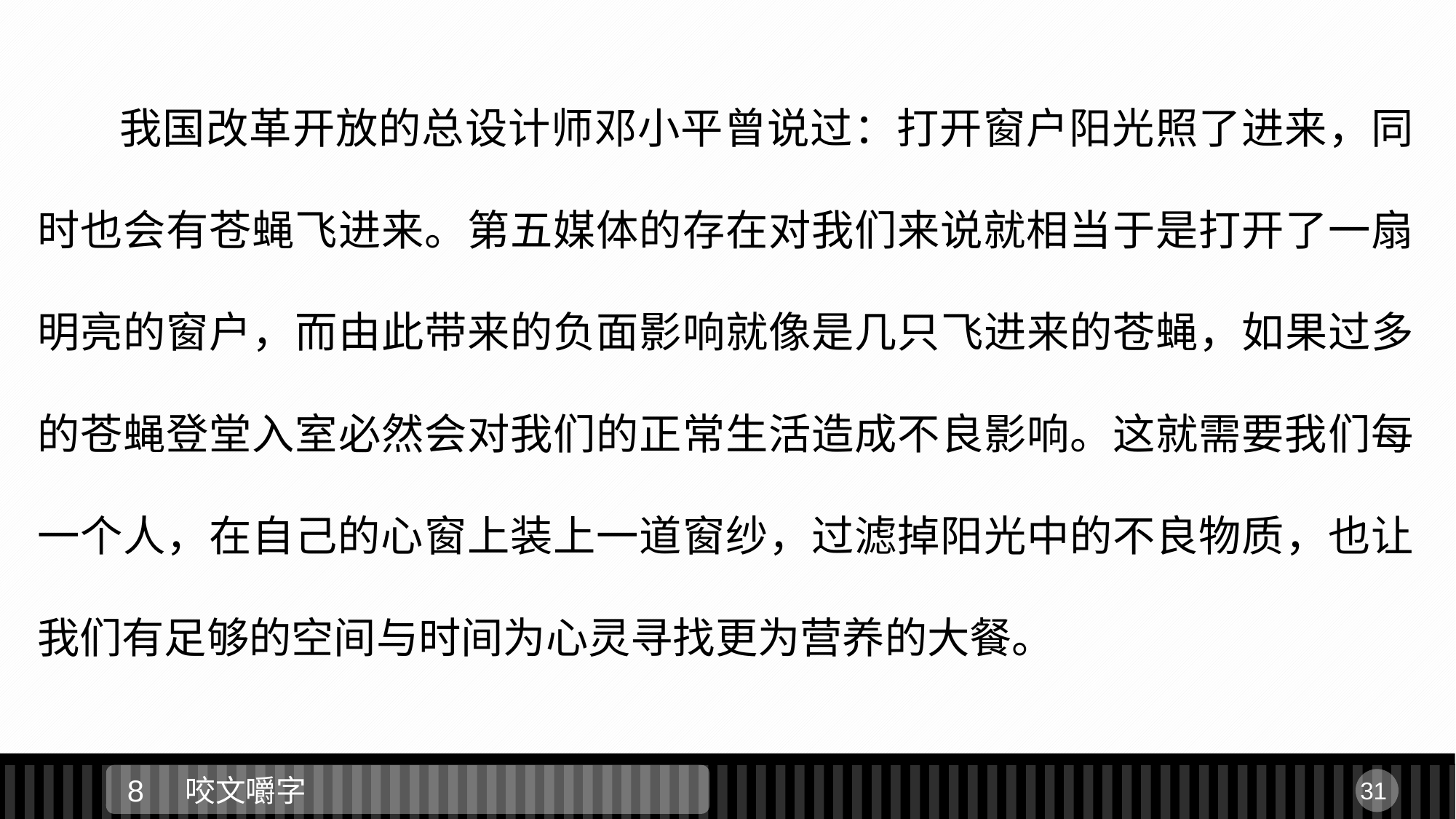

我国改革开放的总设计师邓小平曾说过：打开窗户阳光照了进来，同时也会有苍蝇飞进来。第五媒体的存在对我们来说就相当于是打开了一扇明亮的窗户，而由此带来的负面影响就像是几只飞进来的苍蝇，如果过多的苍蝇登堂入室必然会对我们的正常生活造成不良影响。这就需要我们每一个人，在自己的心窗上装上一道窗纱，过滤掉阳光中的不良物质，也让我们有足够的空间与时间为心灵寻找更为营养的大餐。